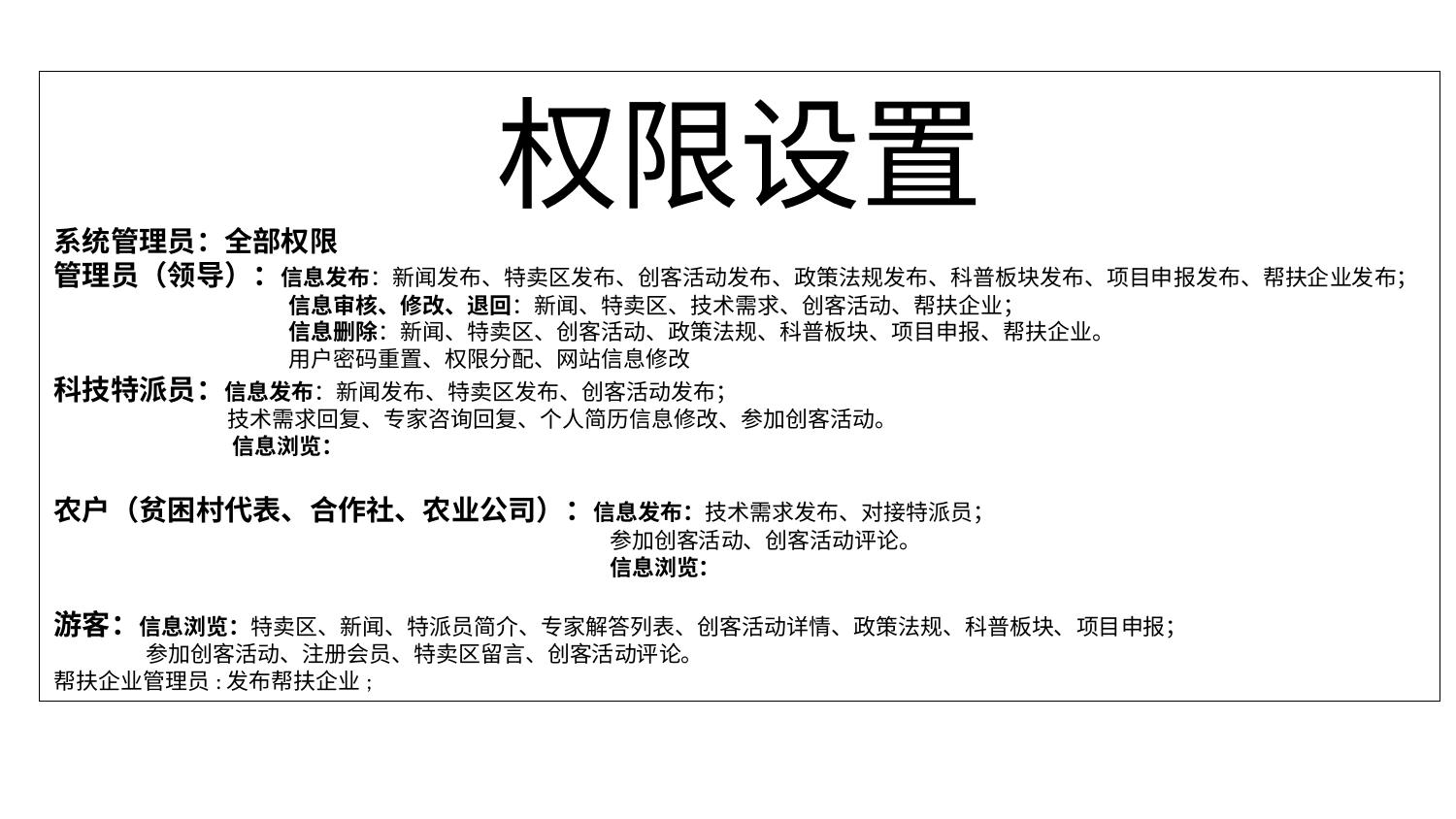

权限设置
系统管理员：全部权限
管理员（领导）：信息发布：新闻发布、特卖区发布、创客活动发布、政策法规发布、科普板块发布、项目申报发布、帮扶企业发布；
                                             信息审核、修改、退回：新闻、特卖区、技术需求、创客活动、帮扶企业；
                                             信息删除：新闻、特卖区、创客活动、政策法规、科普板块、项目申报、帮扶企业。
                                             用户密码重置、权限分配、网站信息修改
科技特派员：信息发布：新闻发布、特卖区发布、创客活动发布；
                                 技术需求回复、专家咨询回复、个人简历信息修改、参加创客活动。
                                  信息浏览：

农户（贫困村代表、合作社、农业公司）：信息发布：技术需求发布、对接特派员；
                                                                                                            参加创客活动、创客活动评论。
                                                                                                            信息浏览：

游客：信息浏览：特卖区、新闻、特派员简介、专家解答列表、创客活动详情、政策法规、科普板块、项目申报；
                 参加创客活动、注册会员、特卖区留言、创客活动评论。
帮扶企业管理员:发布帮扶企业;